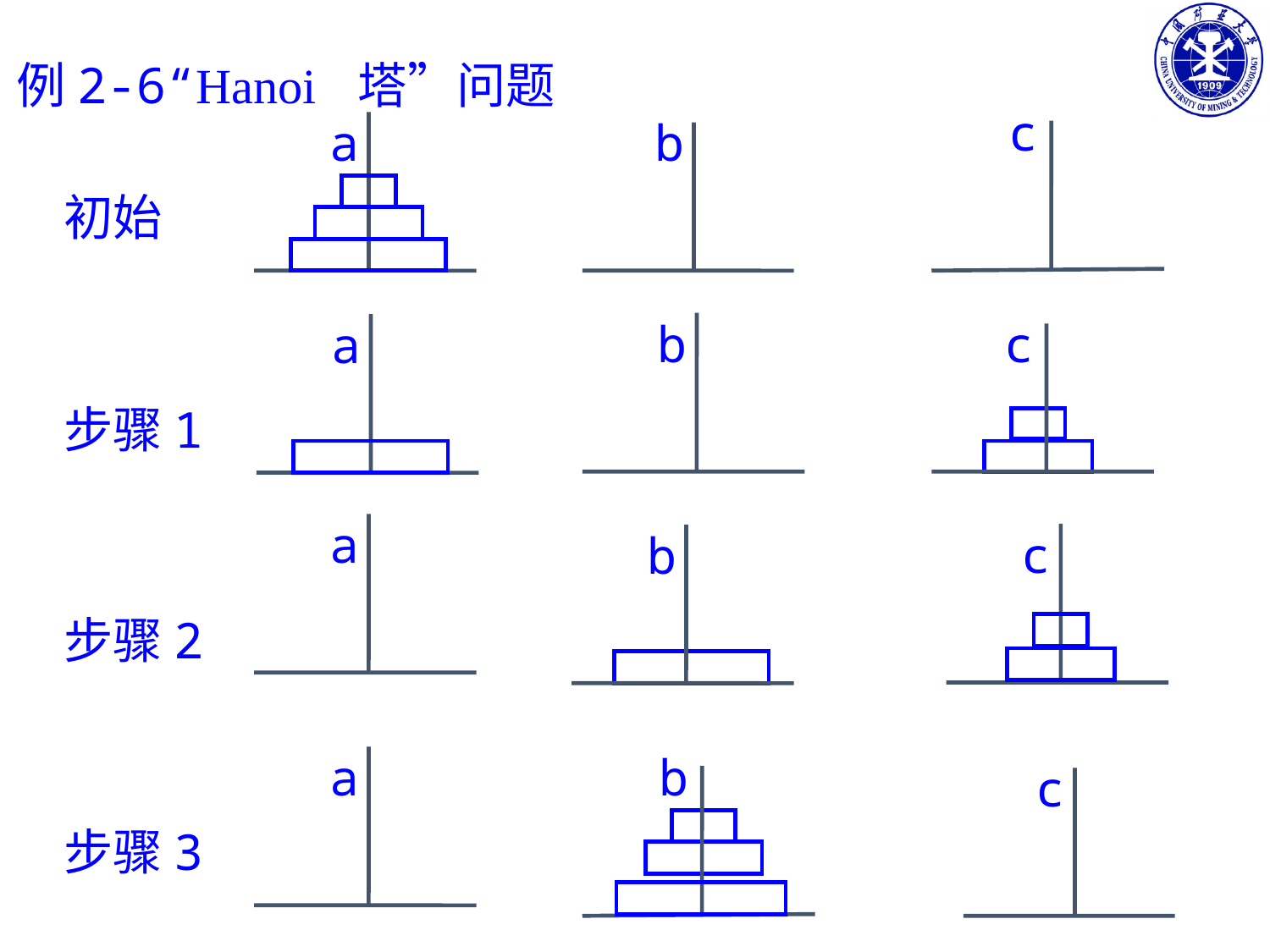

例2-6“Hanoi 塔”问题
c

a
b

初始
b

c

a

步骤1

a

c

b

步骤2

a

b

c

步骤3